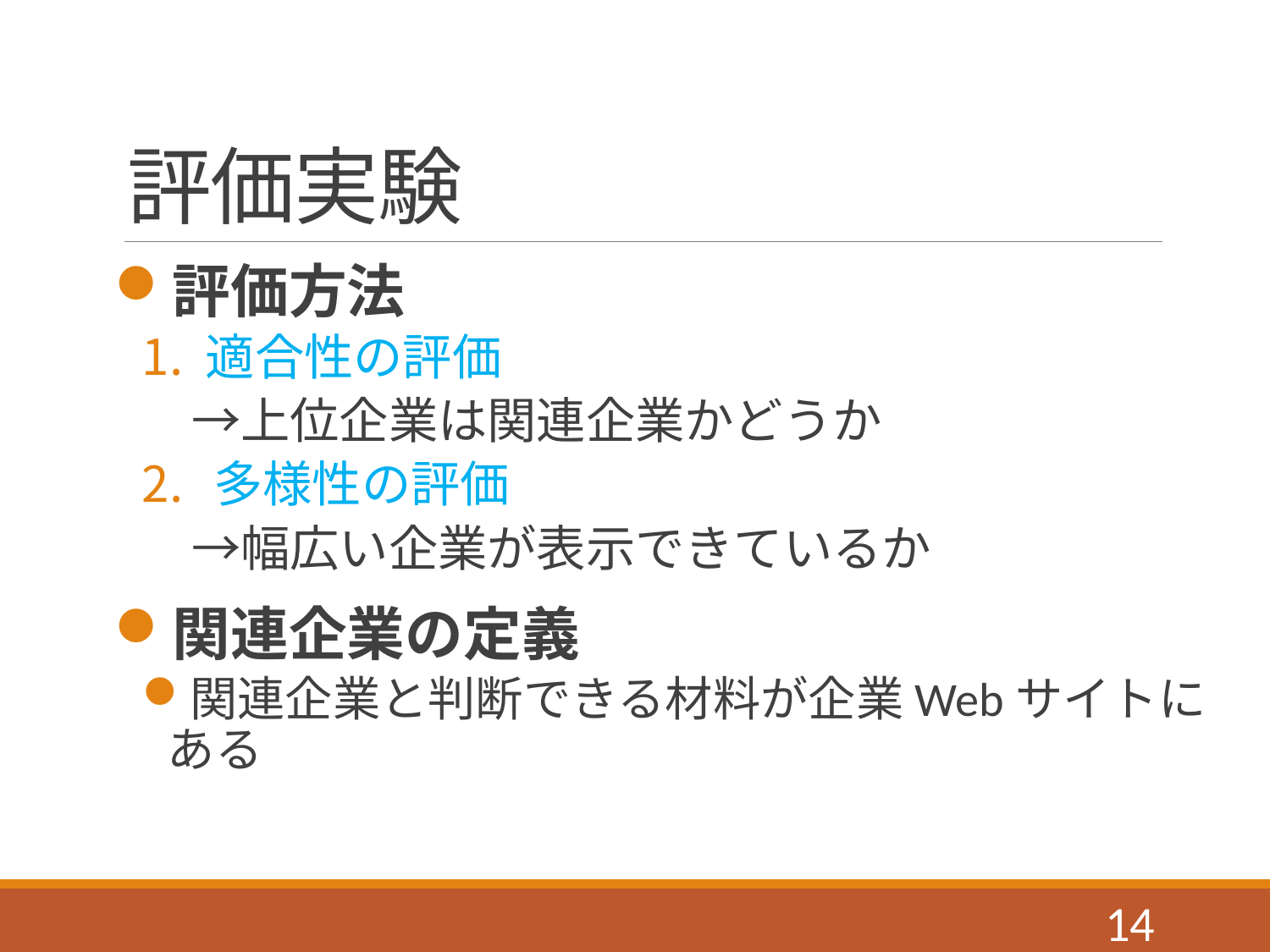

# 評価実験
評価方法
適合性の評価
　→上位企業は関連企業かどうか
多様性の評価
　→幅広い企業が表示できているか
関連企業の定義
関連企業と判断できる材料が企業Webサイトにある

14